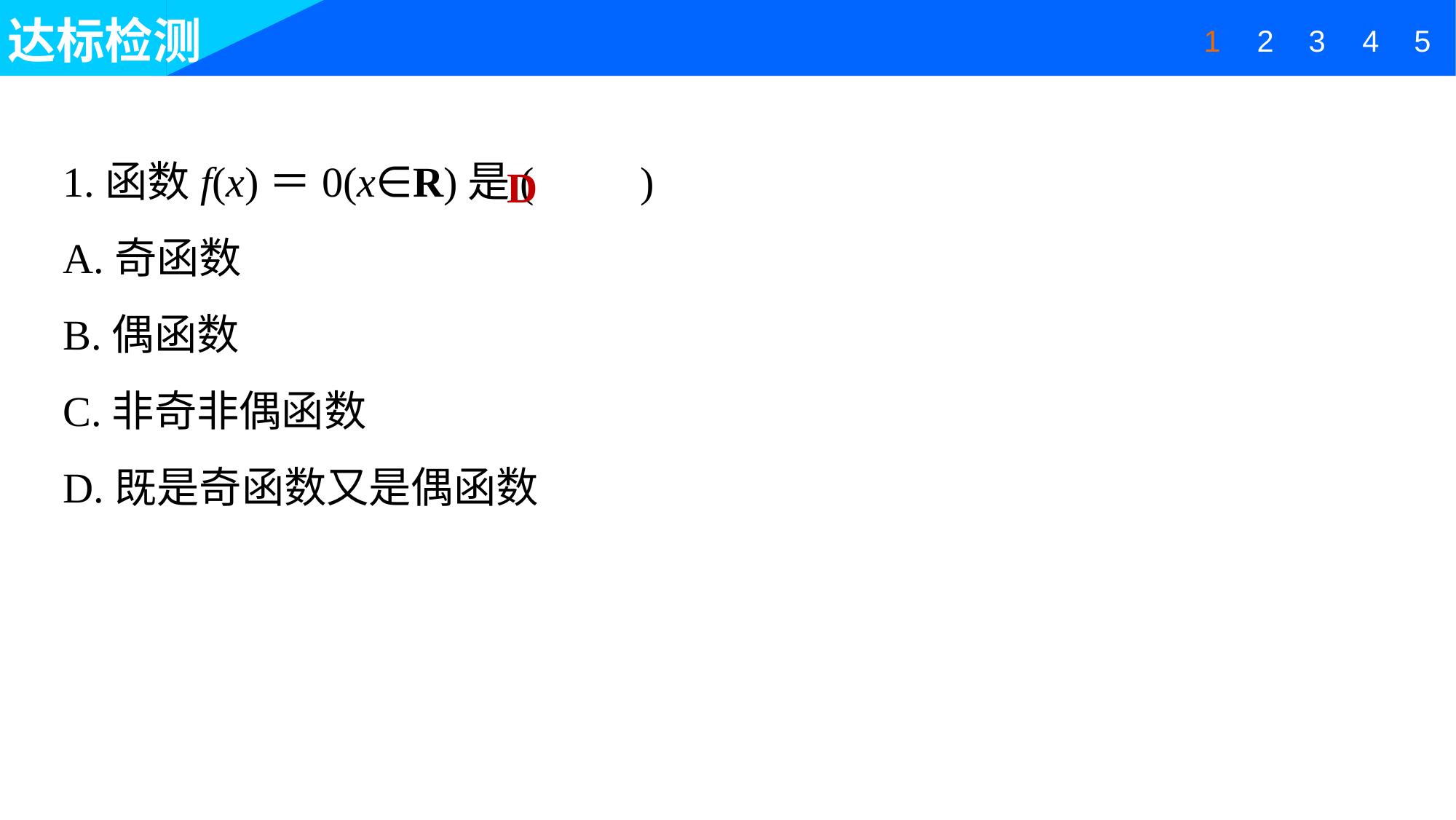

达标检测
4
5
1
2
3
1.函数f(x)＝0(x∈R)是(　　)
A.奇函数
B.偶函数
C.非奇非偶函数
D.既是奇函数又是偶函数
D